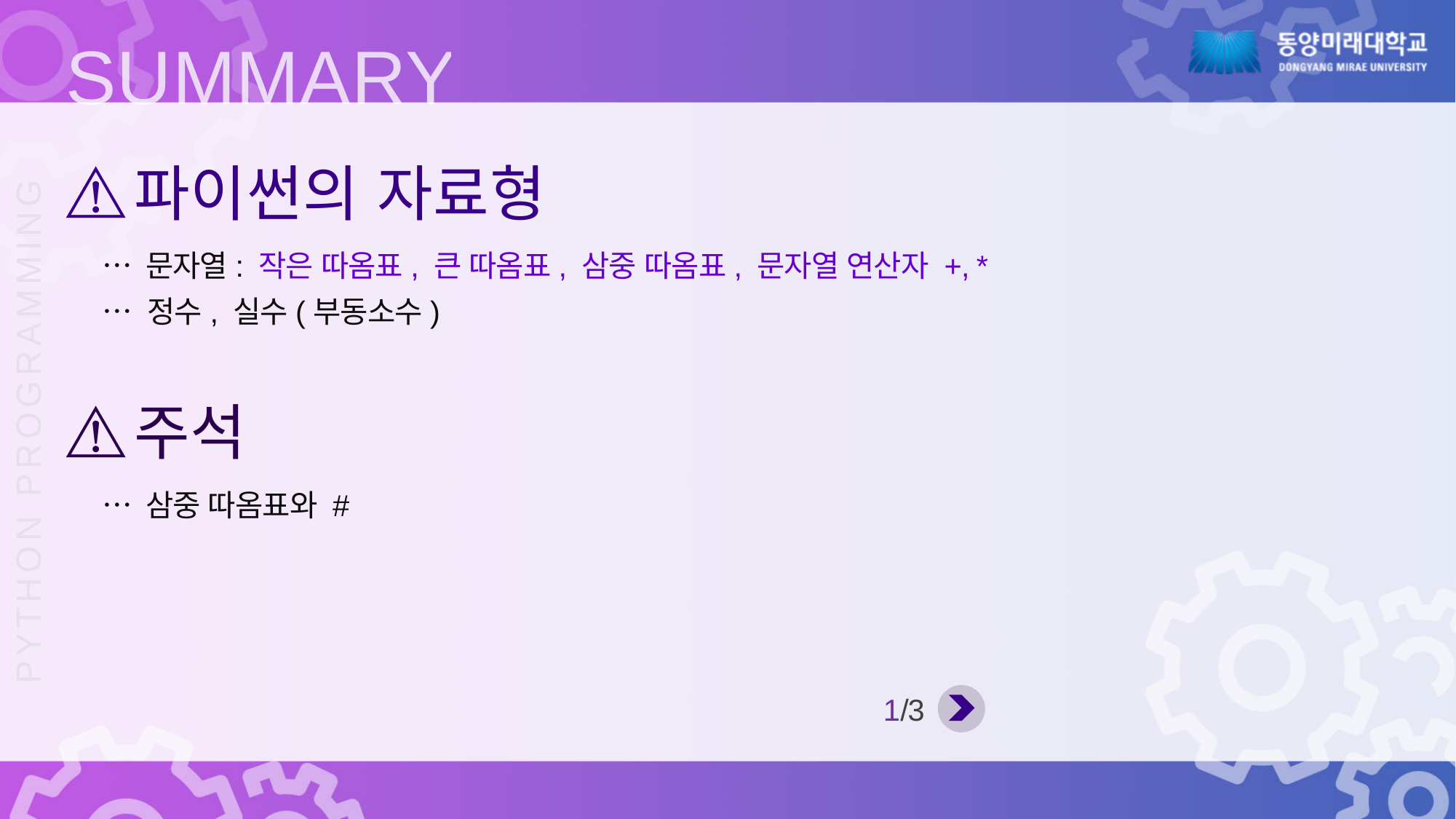

파이썬의 자료형
… 문자열: 작은 따옴표, 큰 따옴표, 삼중 따옴표, 문자열 연산자 +, *
… 정수, 실수(부동소수)
주석
… 삼중 따옴표와 #
1/3